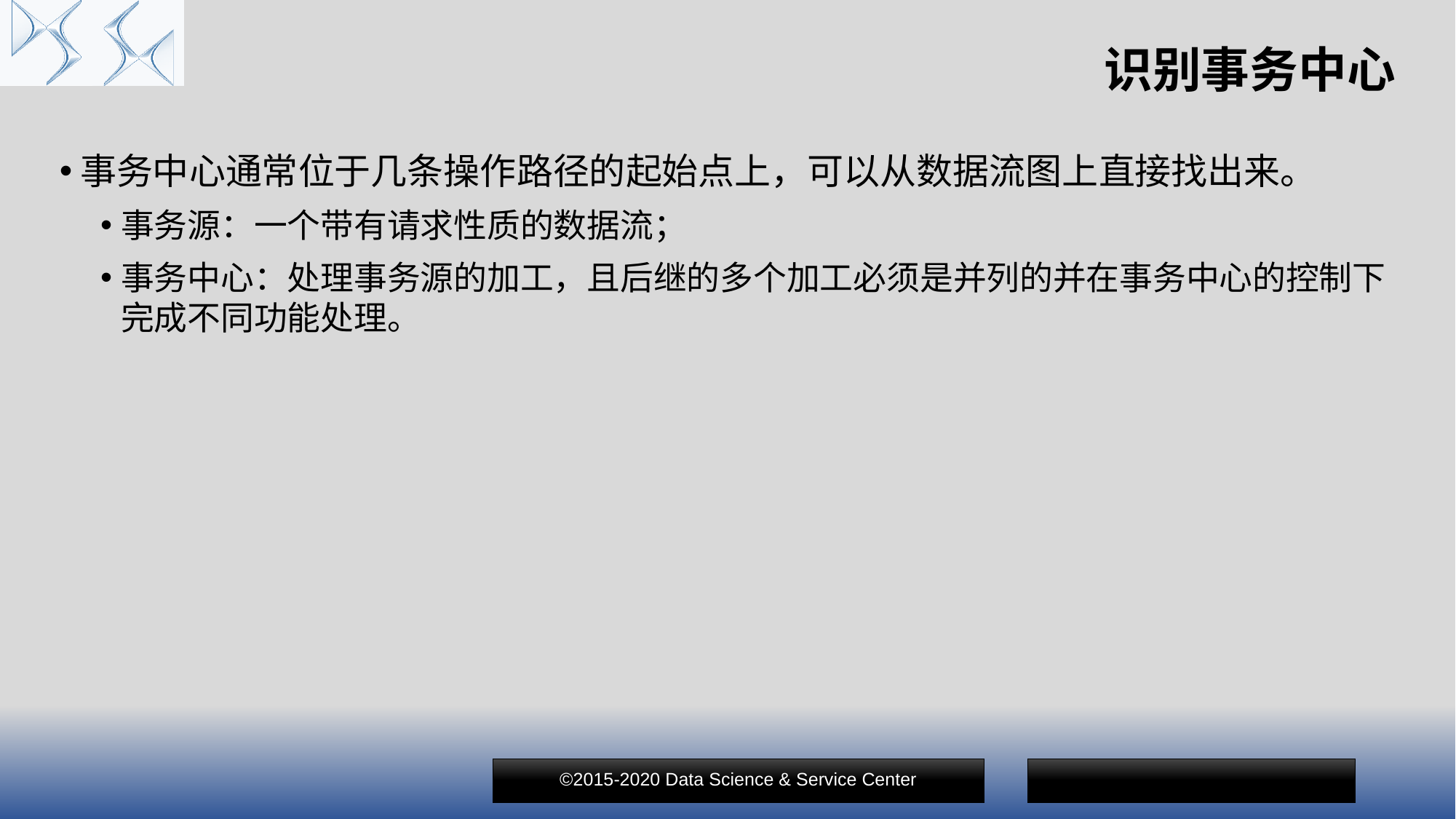

# 识别事务中心
事务中心通常位于几条操作路径的起始点上，可以从数据流图上直接找出来。
事务源：一个带有请求性质的数据流；
事务中心：处理事务源的加工，且后继的多个加工必须是并列的并在事务中心的控制下完成不同功能处理。

©2015-2020 Data Science & Service Center
16